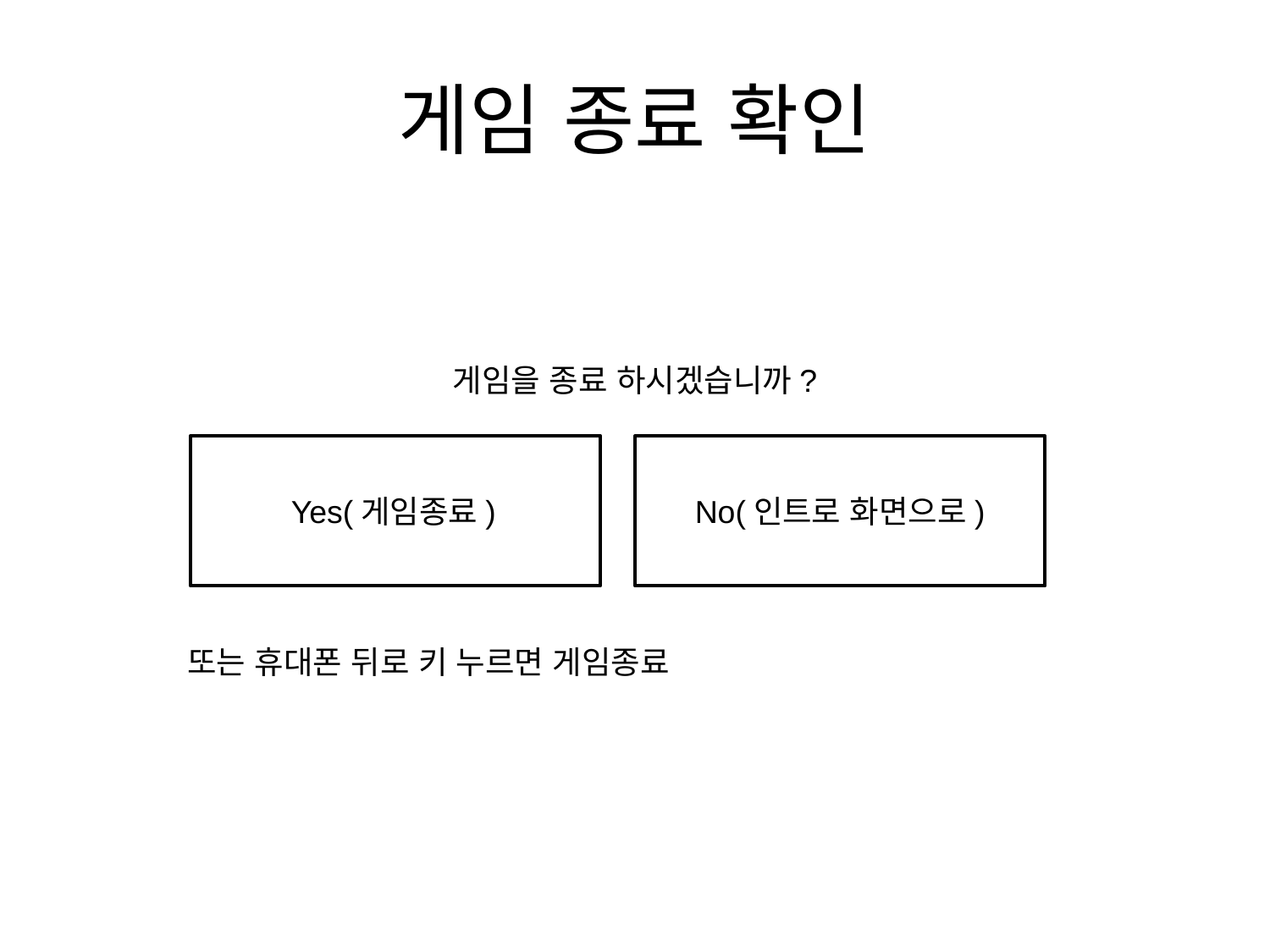

# 게임 종료 확인
게임을 종료 하시겠습니까?

Yes(게임종료)
No(인트로 화면으로)
또는 휴대폰 뒤로 키 누르면 게임종료